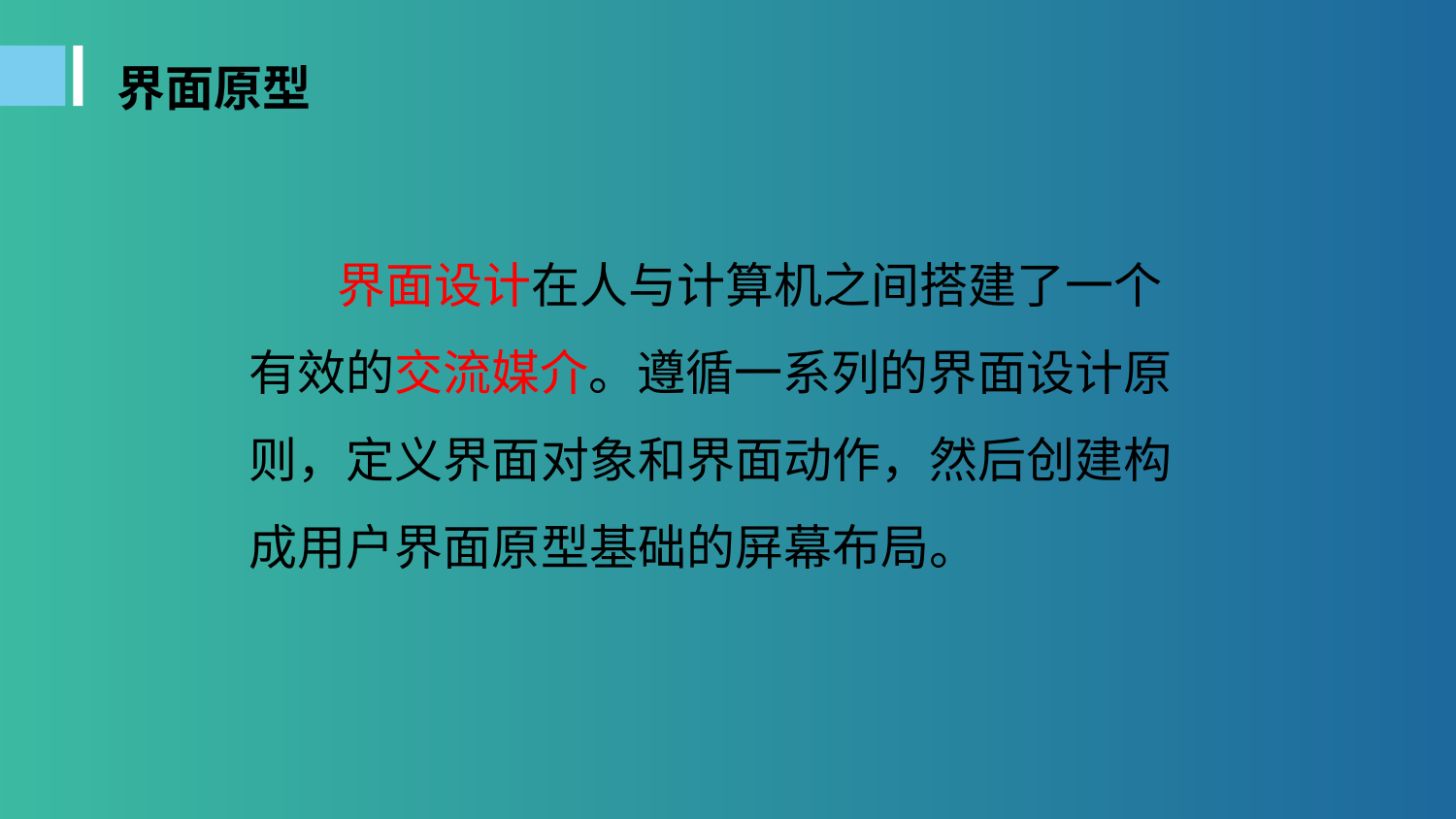

界面原型
       界面设计在人与计算机之间搭建了一个有效的交流媒介。遵循一系列的界面设计原则，定义界面对象和界面动作，然后创建构成用户界面原型基础的屏幕布局。